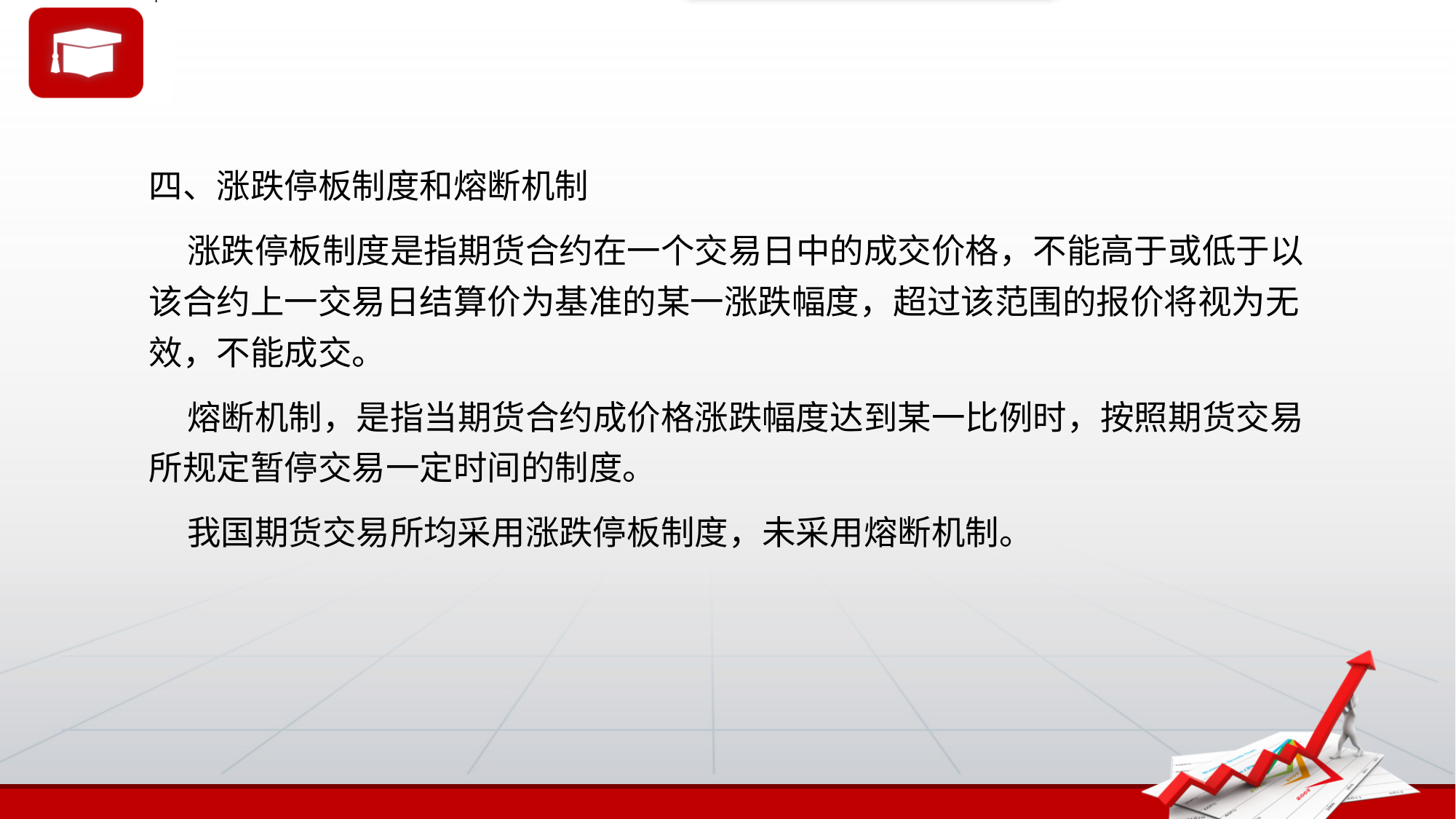

四、涨跌停板制度和熔断机制
    涨跌停板制度是指期货合约在一个交易日中的成交价格，不能高于或低于以该合约上一交易日结算价为基准的某一涨跌幅度，超过该范围的报价将视为无效，不能成交。
    熔断机制，是指当期货合约成价格涨跌幅度达到某一比例时，按照期货交易所规定暂停交易一定时间的制度。
    我国期货交易所均采用涨跌停板制度，未采用熔断机制。